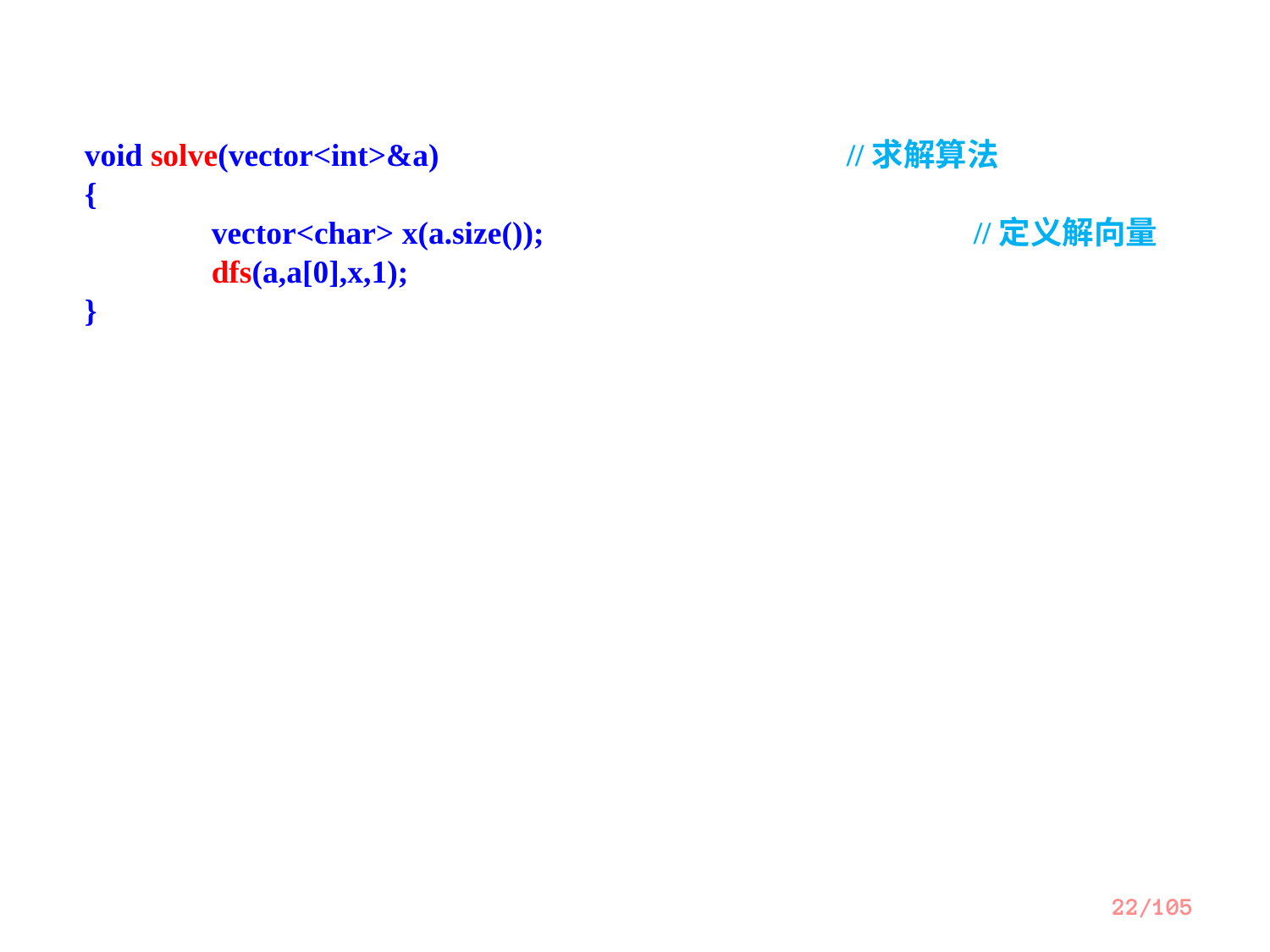

void solve(vector<int>&a)				//求解算法
{
	vector<char> x(a.size());				//定义解向量
	dfs(a,a[0],x,1);
}
22/105